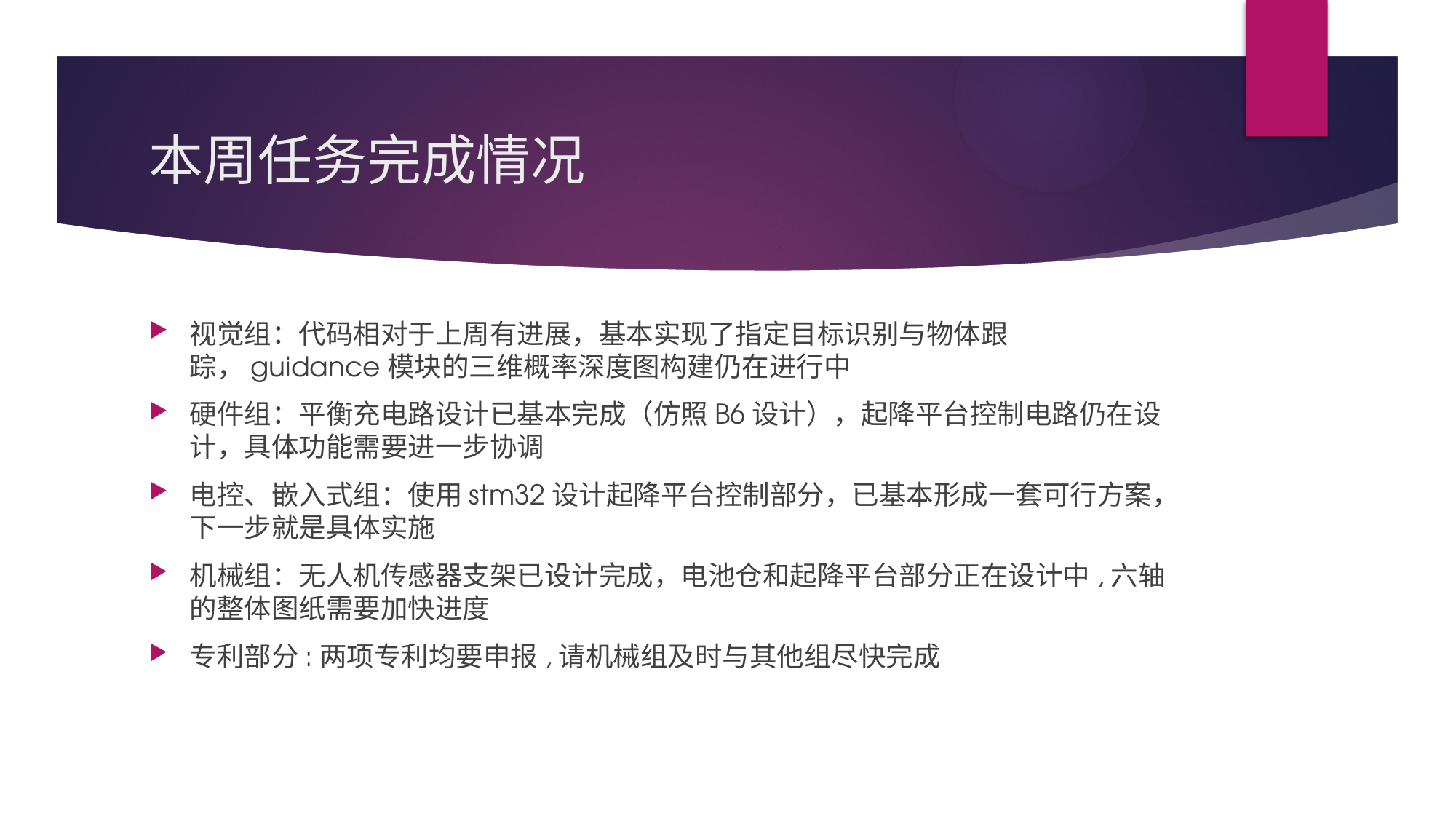

# 本周任务完成情况
视觉组：代码相对于上周有进展，基本实现了指定目标识别与物体跟踪，guidance模块的三维概率深度图构建仍在进行中
硬件组：平衡充电路设计已基本完成（仿照B6设计），起降平台控制电路仍在设计，具体功能需要进一步协调
电控、嵌入式组：使用stm32设计起降平台控制部分，已基本形成一套可行方案，下一步就是具体实施
机械组：无人机传感器支架已设计完成，电池仓和起降平台部分正在设计中,六轴的整体图纸需要加快进度
专利部分:两项专利均要申报,请机械组及时与其他组尽快完成